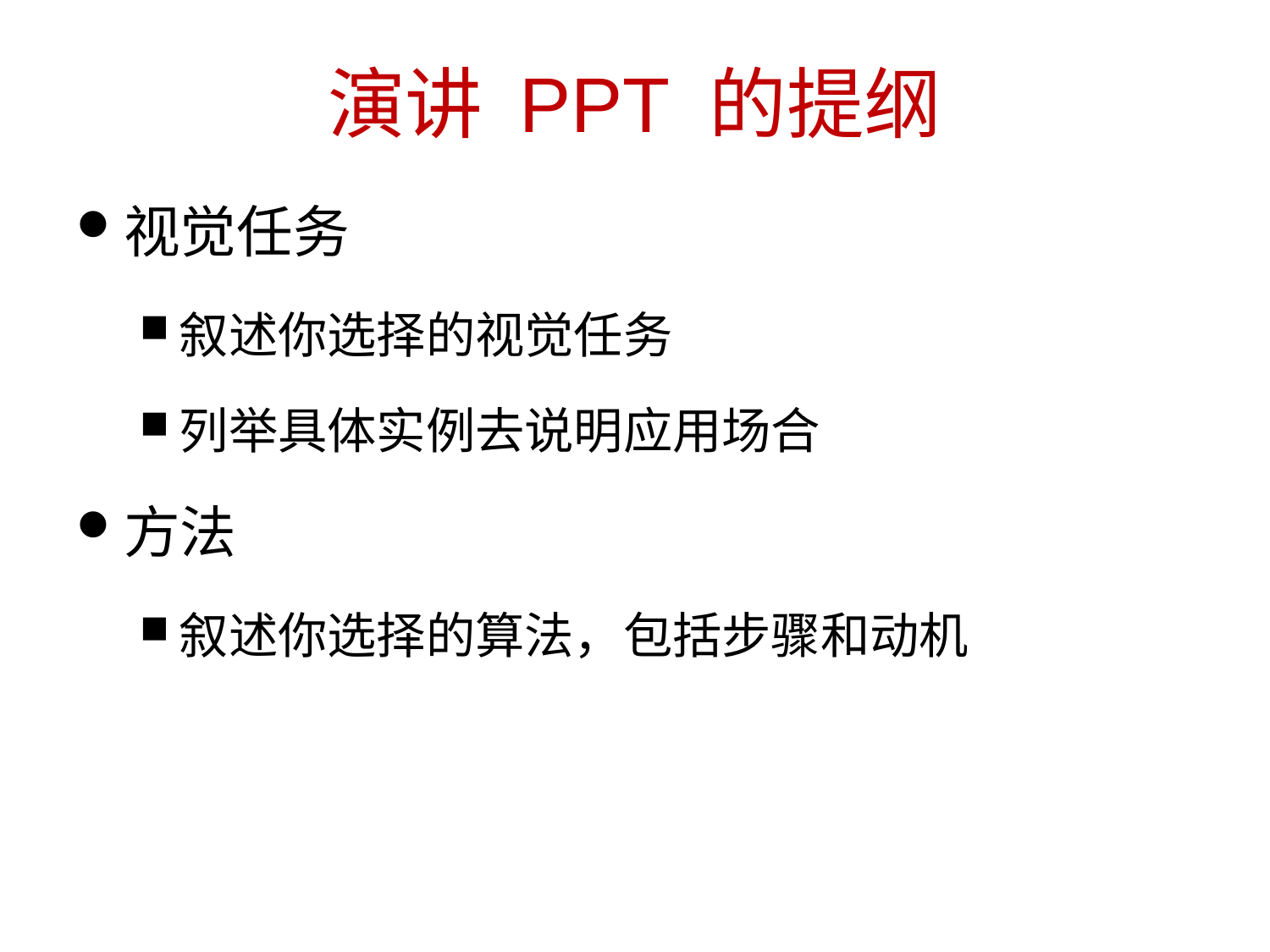

# 演讲 PPT 的提纲
视觉任务
叙述你选择的视觉任务
列举具体实例去说明应用场合
方法
叙述你选择的算法，包括步骤和动机